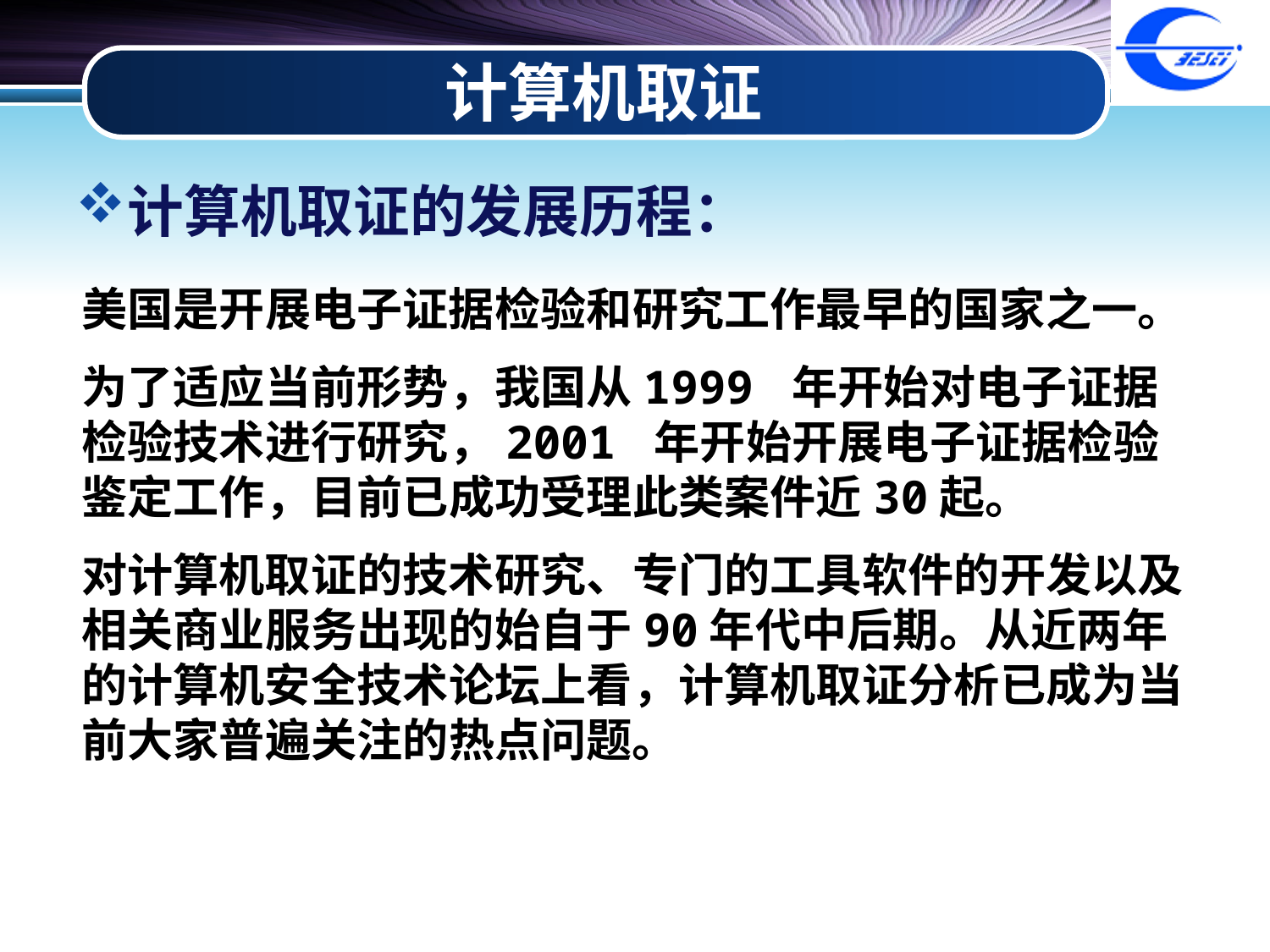

# 计算机取证
计算机取证的发展历程：
美国是开展电子证据检验和研究工作最早的国家之一。
为了适应当前形势，我国从1999 年开始对电子证据检验技术进行研究，2001 年开始开展电子证据检验鉴定工作，目前已成功受理此类案件近30起。
对计算机取证的技术研究、专门的工具软件的开发以及相关商业服务出现的始自于90年代中后期。从近两年的计算机安全技术论坛上看，计算机取证分析已成为当前大家普遍关注的热点问题。